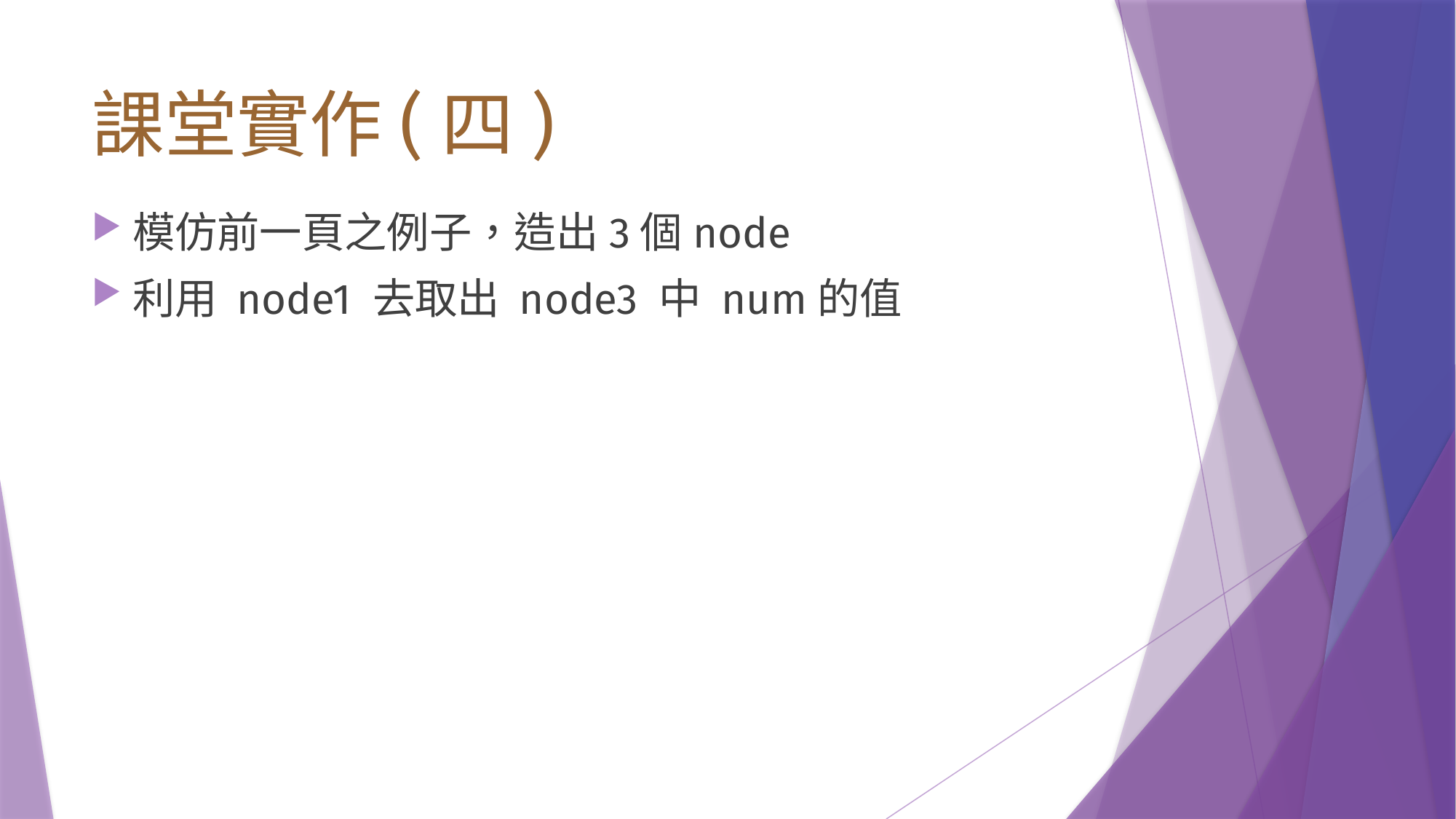

# 課堂實作(四)
模仿前⼀頁之例子，造出3個node
利用 node1 去取出 node3 中 num的值